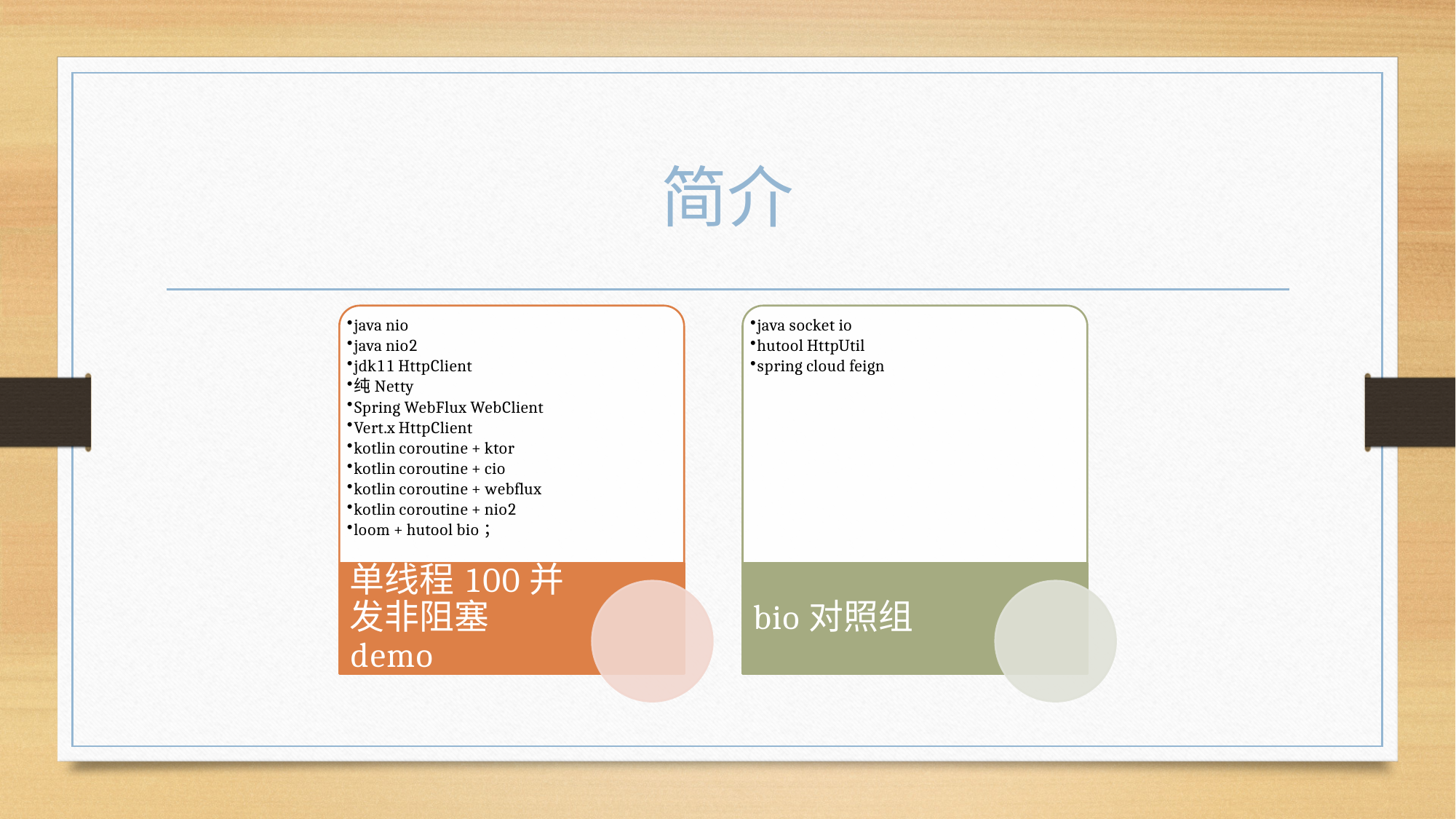

# 简介
java nio
java nio2
jdk11 HttpClient
纯Netty
Spring WebFlux WebClient
Vert.x HttpClient
kotlin coroutine + ktor
kotlin coroutine + cio
kotlin coroutine + webflux
kotlin coroutine + nio2
loom + hutool bio；
单线程100并发非阻塞demo
java socket io
hutool HttpUtil
spring cloud feign
bio对照组